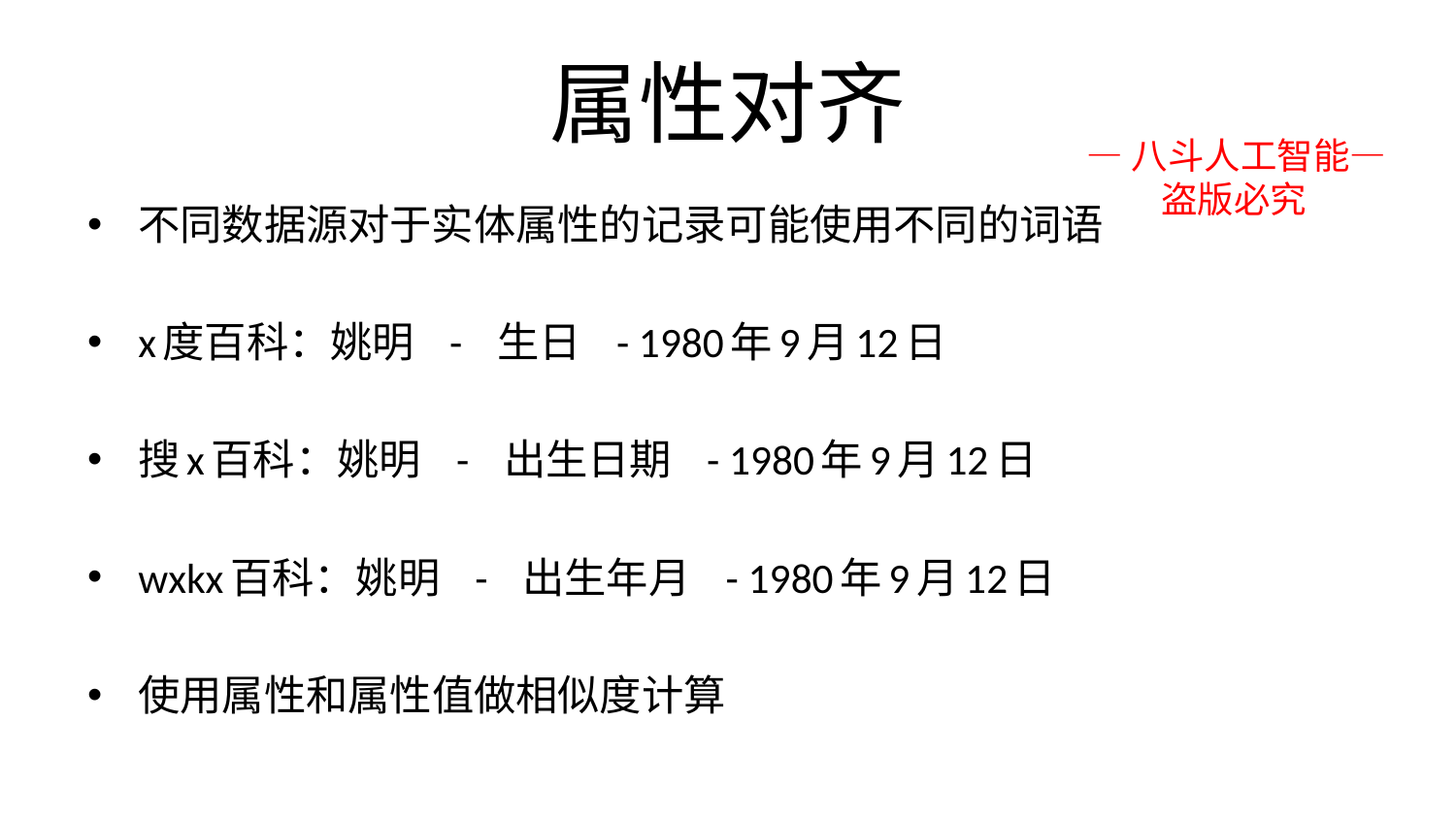

# 属性对齐
—八斗人工智能—
        盗版必究
不同数据源对于实体属性的记录可能使用不同的词语

x度百科：姚明   -   生日   - 1980年9月12日

搜x百科：姚明   -   出生日期   - 1980年9月12日

wxkx百科：姚明   -   出生年月   - 1980年9月12日

使用属性和属性值做相似度计算